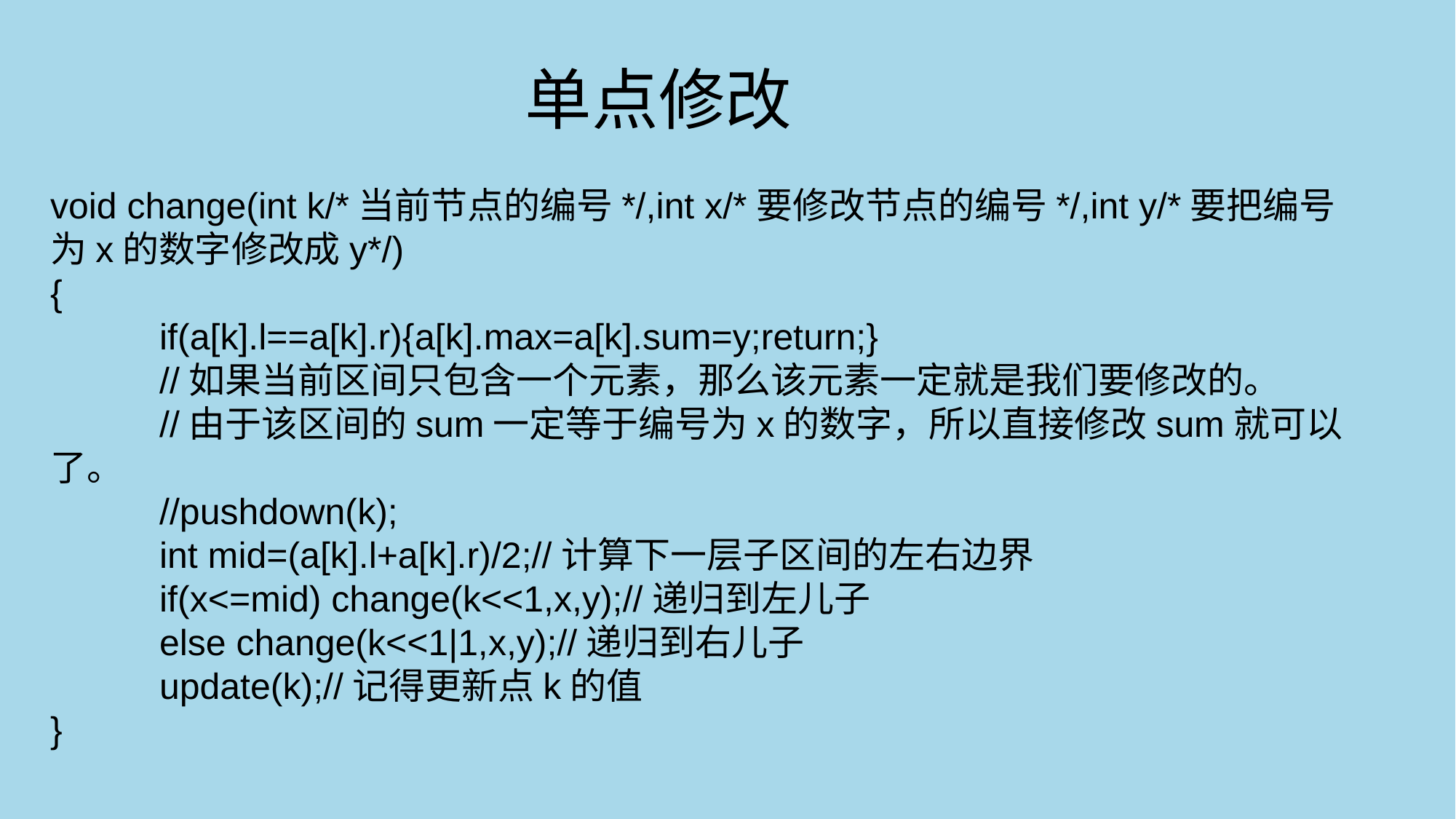

单点修改
void change(int k/*当前节点的编号*/,int x/*要修改节点的编号*/,int y/*要把编号为x的数字修改成y*/)
{
	if(a[k].l==a[k].r){a[k].max=a[k].sum=y;return;}
	//如果当前区间只包含一个元素，那么该元素一定就是我们要修改的。
	//由于该区间的sum一定等于编号为x的数字，所以直接修改sum就可以了。
	//pushdown(k);
	int mid=(a[k].l+a[k].r)/2;//计算下一层子区间的左右边界
	if(x<=mid) change(k<<1,x,y);//递归到左儿子
	else change(k<<1|1,x,y);//递归到右儿子
	update(k);//记得更新点k的值
}